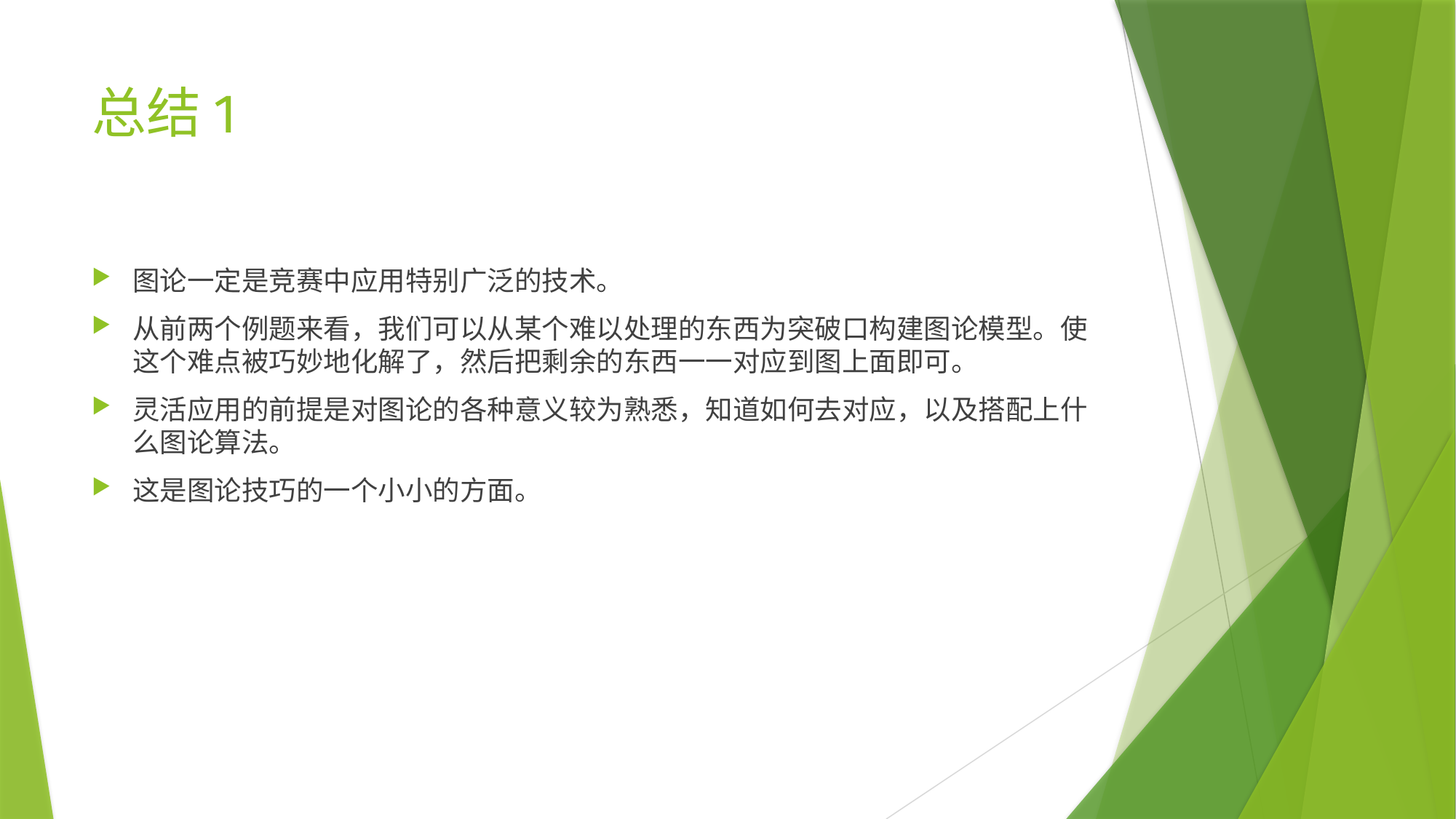

# 总结1
图论一定是竞赛中应用特别广泛的技术。
从前两个例题来看，我们可以从某个难以处理的东西为突破口构建图论模型。使这个难点被巧妙地化解了，然后把剩余的东西一一对应到图上面即可。
灵活应用的前提是对图论的各种意义较为熟悉，知道如何去对应，以及搭配上什么图论算法。
这是图论技巧的一个小小的方面。